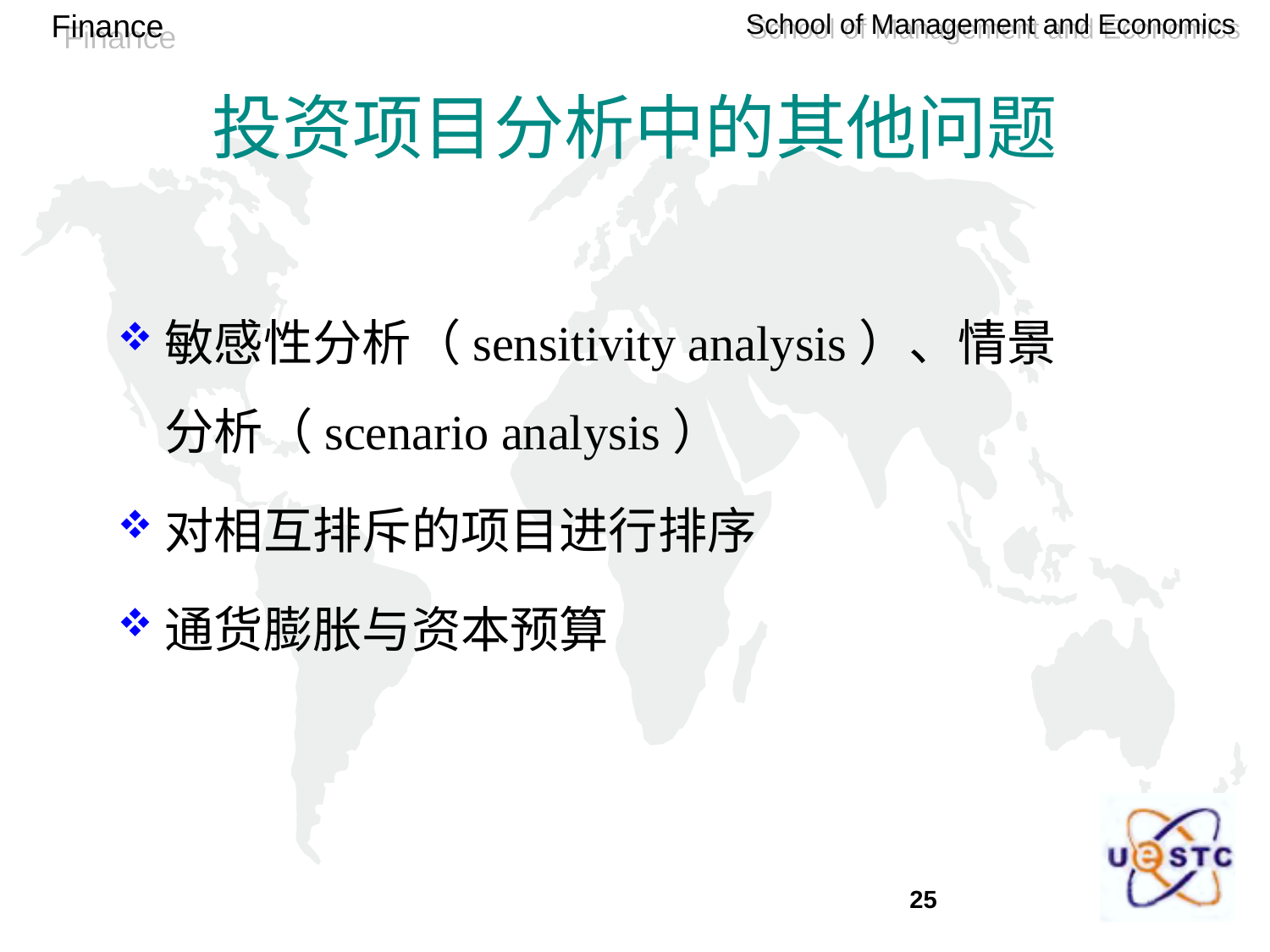

# 投资项目分析中的其他问题
敏感性分析（sensitivity analysis）、情景分析（scenario analysis）
对相互排斥的项目进行排序
通货膨胀与资本预算